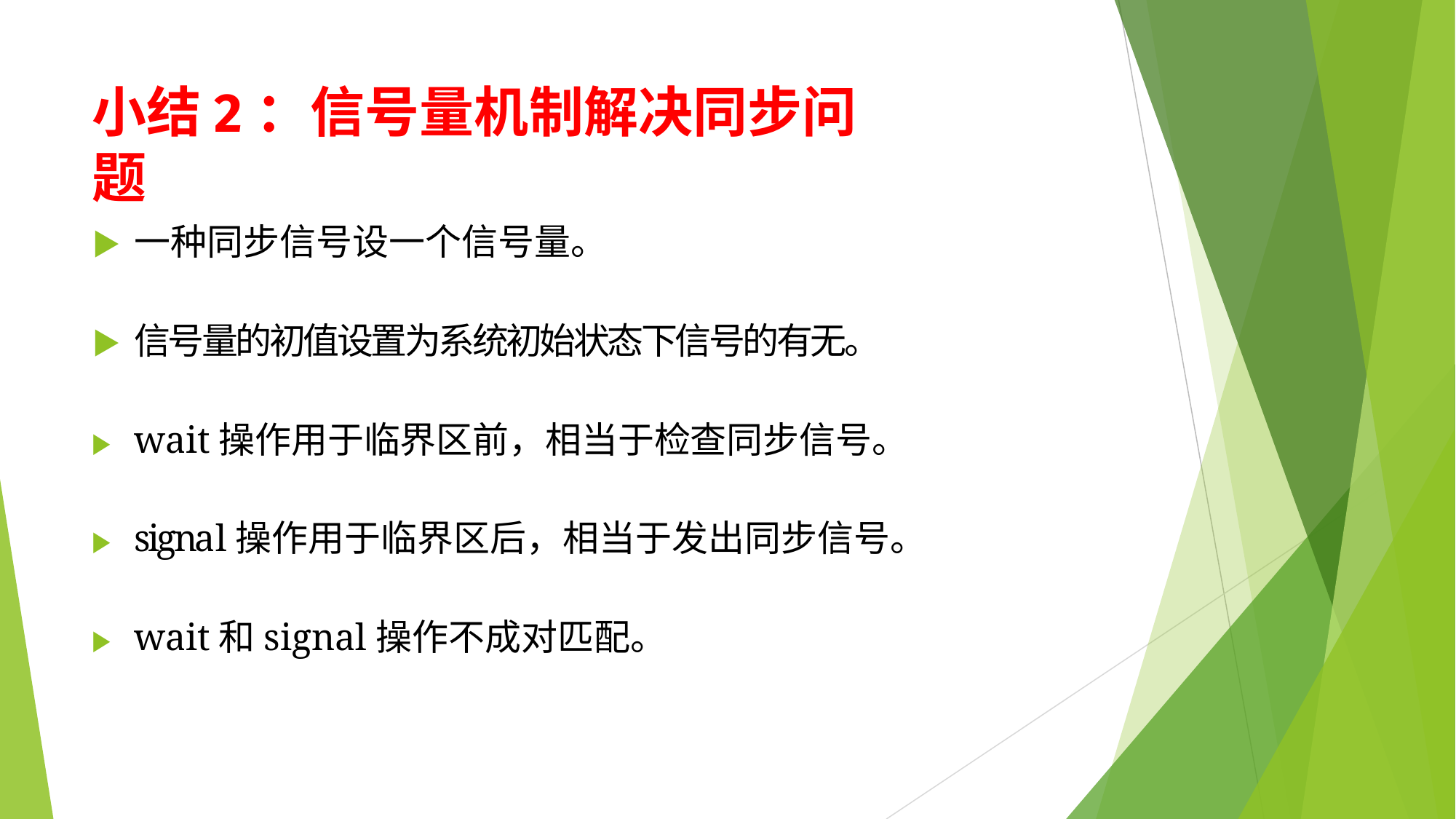

# 小结2：信号量机制解决同步问题
▶	一种同步信号设一个信号量。

▶	信号量的初值设置为系统初始状态下信号的有无。

▶	wait操作用于临界区前，相当于检查同步信号。

▶	signal操作用于临界区后，相当于发出同步信号。

▶	wait和signal操作不成对匹配。